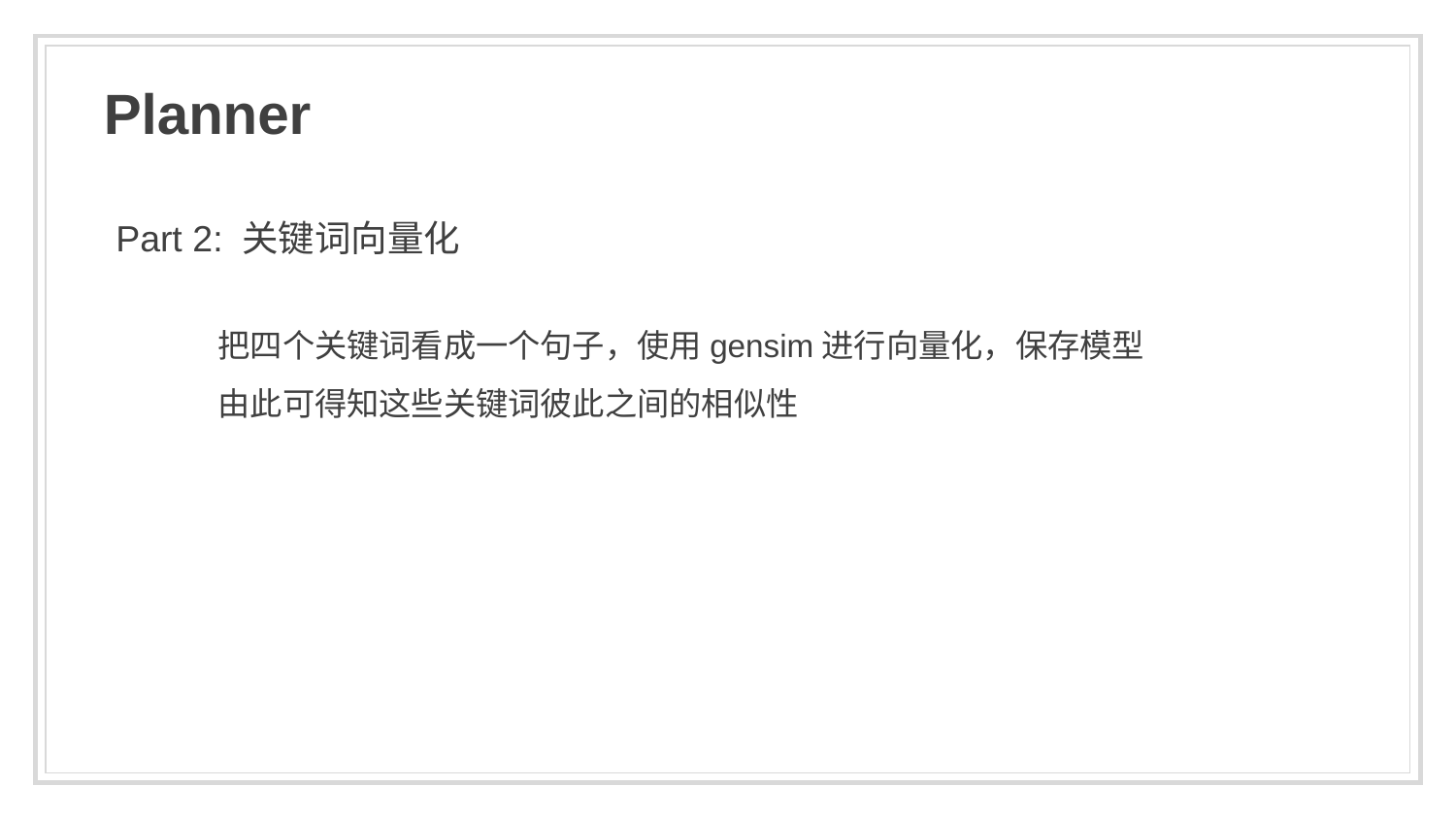

Planner
Part 2: 关键词向量化
把四个关键词看成一个句子，使用gensim进行向量化，保存模型
由此可得知这些关键词彼此之间的相似性